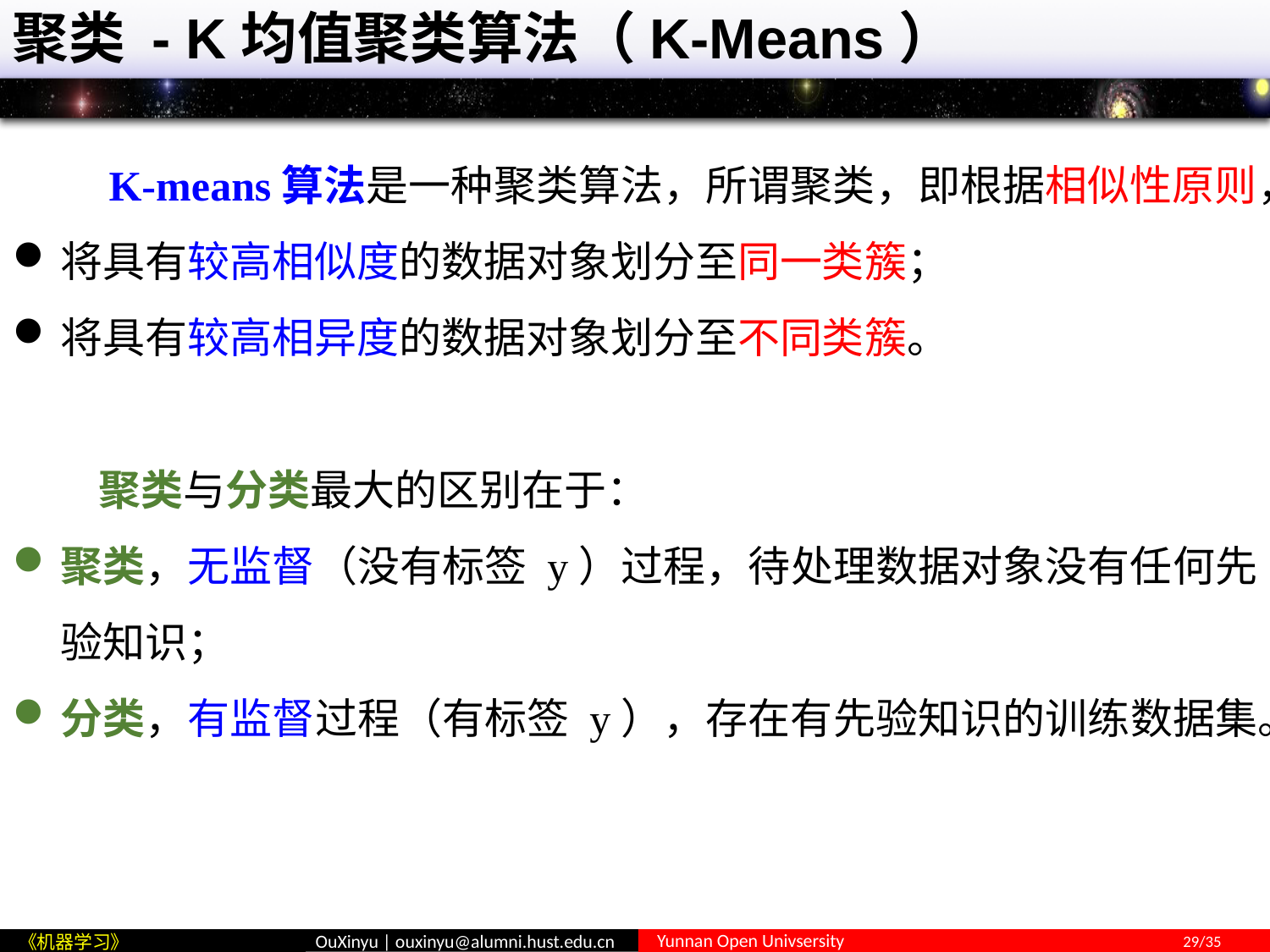

# 聚类 - K均值聚类算法（K-Means）
         K-means算法是一种聚类算法，所谓聚类，即根据相似性原则，
将具有较高相似度的数据对象划分至同一类簇；
将具有较高相异度的数据对象划分至不同类簇。

        聚类与分类最大的区别在于：
聚类，无监督（没有标签 y）过程，待处理数据对象没有任何先验知识；
分类，有监督过程（有标签 y），存在有先验知识的训练数据集。